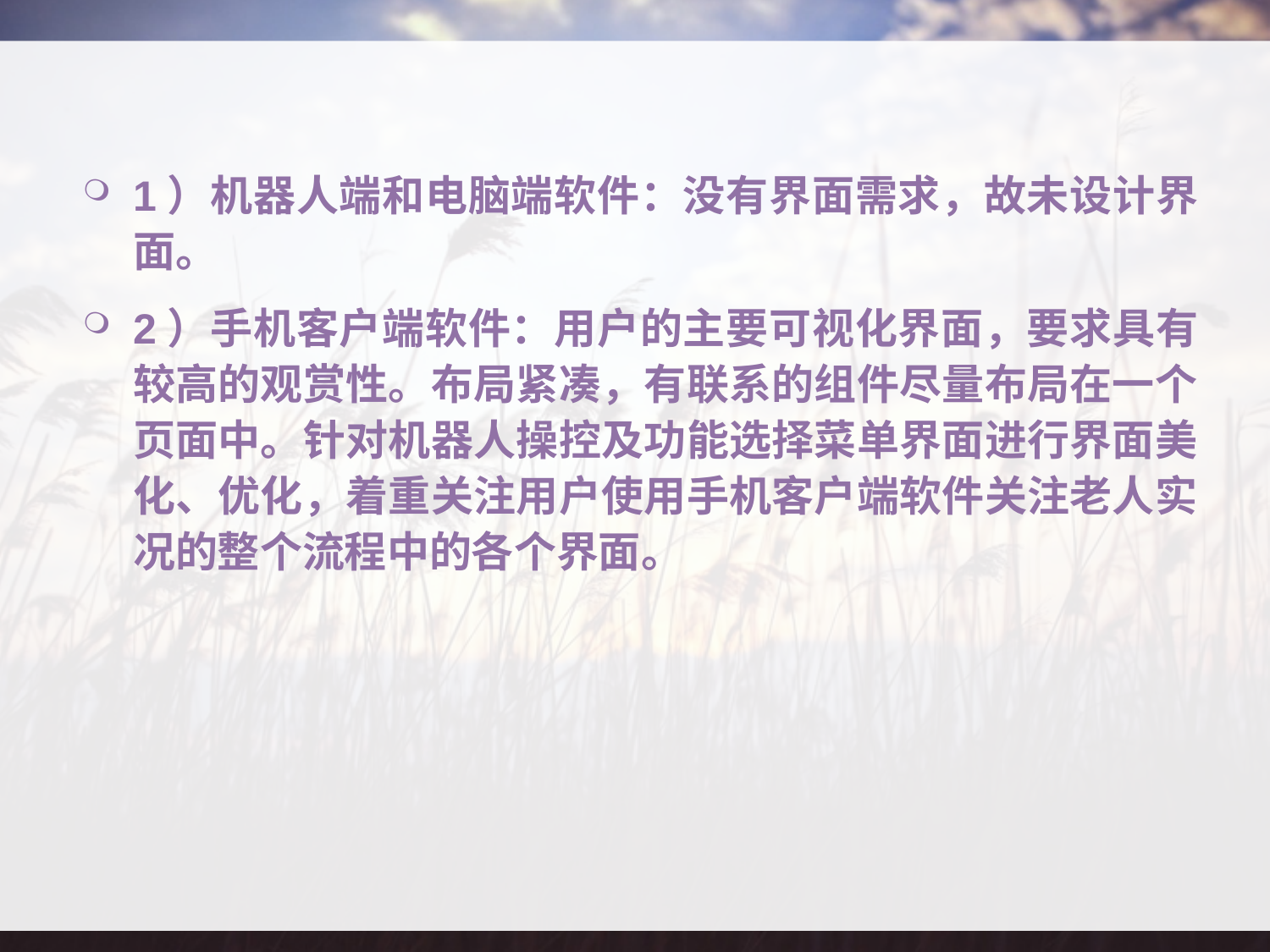

1）机器人端和电脑端软件：没有界面需求，故未设计界面。
2）手机客户端软件：用户的主要可视化界面，要求具有较高的观赏性。布局紧凑，有联系的组件尽量布局在一个页面中。针对机器人操控及功能选择菜单界面进行界面美化、优化，着重关注用户使用手机客户端软件关注老人实况的整个流程中的各个界面。